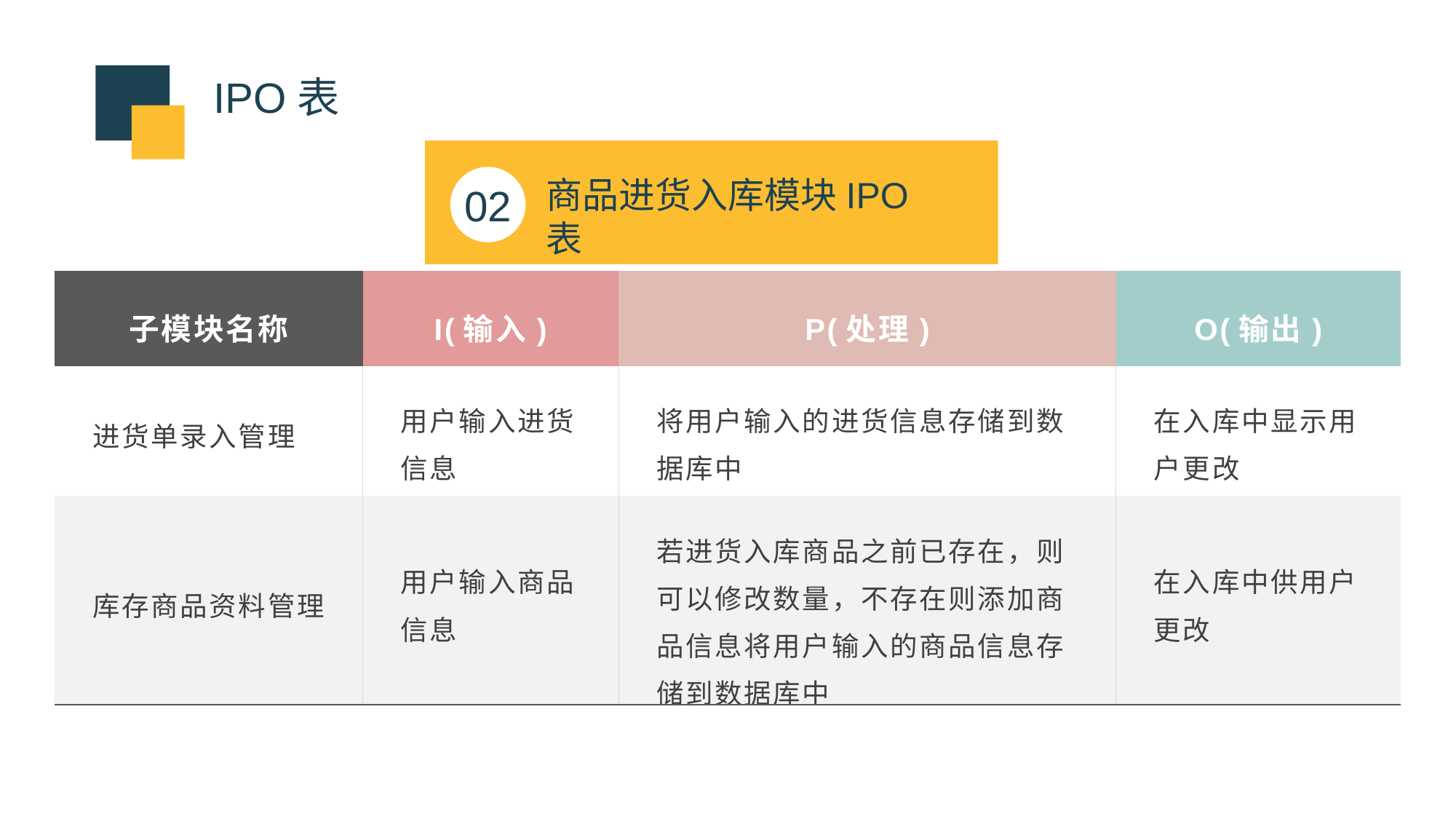

IPO表

商品进货入库模块IPO表
02
| 子模块名称 | I(输入) | P(处理) | O(输出) |
| --- | --- | --- | --- |
| 进货单录入管理 | 用户输入进货信息 | 将用户输入的进货信息存储到数据库中 | 在入库中显示用户更改 |
| 库存商品资料管理 | 用户输入商品信息 | 若进货入库商品之前已存在，则可以修改数量，不存在则添加商品信息将用户输入的商品信息存储到数据库中 | 在入库中供用户更改 |